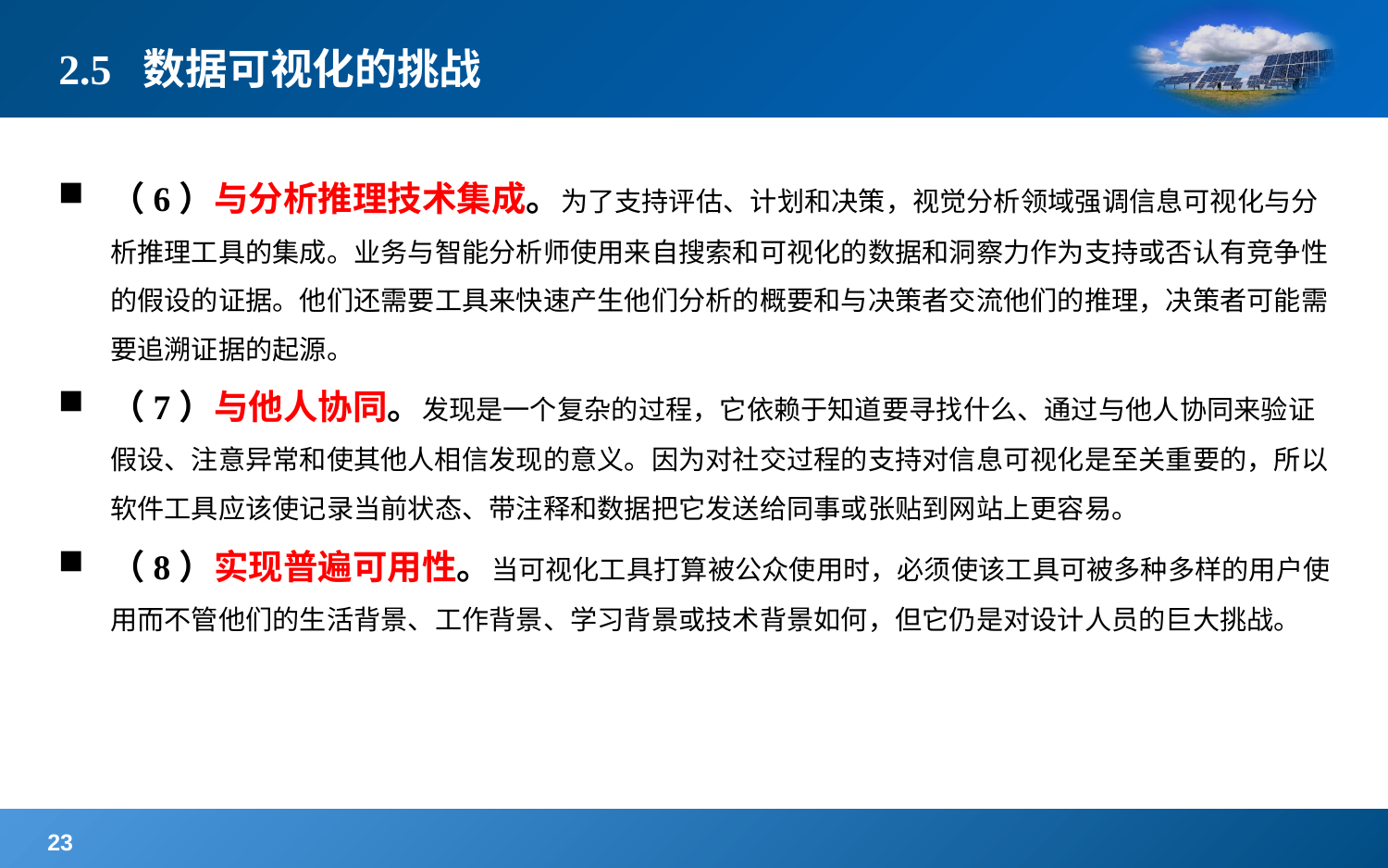

# 2.5  数据可视化的挑战
（6）与分析推理技术集成。为了支持评估、计划和决策，视觉分析领域强调信息可视化与分析推理工具的集成。业务与智能分析师使用来自搜索和可视化的数据和洞察力作为支持或否认有竞争性的假设的证据。他们还需要工具来快速产生他们分析的概要和与决策者交流他们的推理，决策者可能需要追溯证据的起源。
（7）与他人协同。发现是一个复杂的过程，它依赖于知道要寻找什么、通过与他人协同来验证假设、注意异常和使其他人相信发现的意义。因为对社交过程的支持对信息可视化是至关重要的，所以软件工具应该使记录当前状态、带注释和数据把它发送给同事或张贴到网站上更容易。
（8）实现普遍可用性。当可视化工具打算被公众使用时，必须使该工具可被多种多样的用户使用而不管他们的生活背景、工作背景、学习背景或技术背景如何，但它仍是对设计人员的巨大挑战。